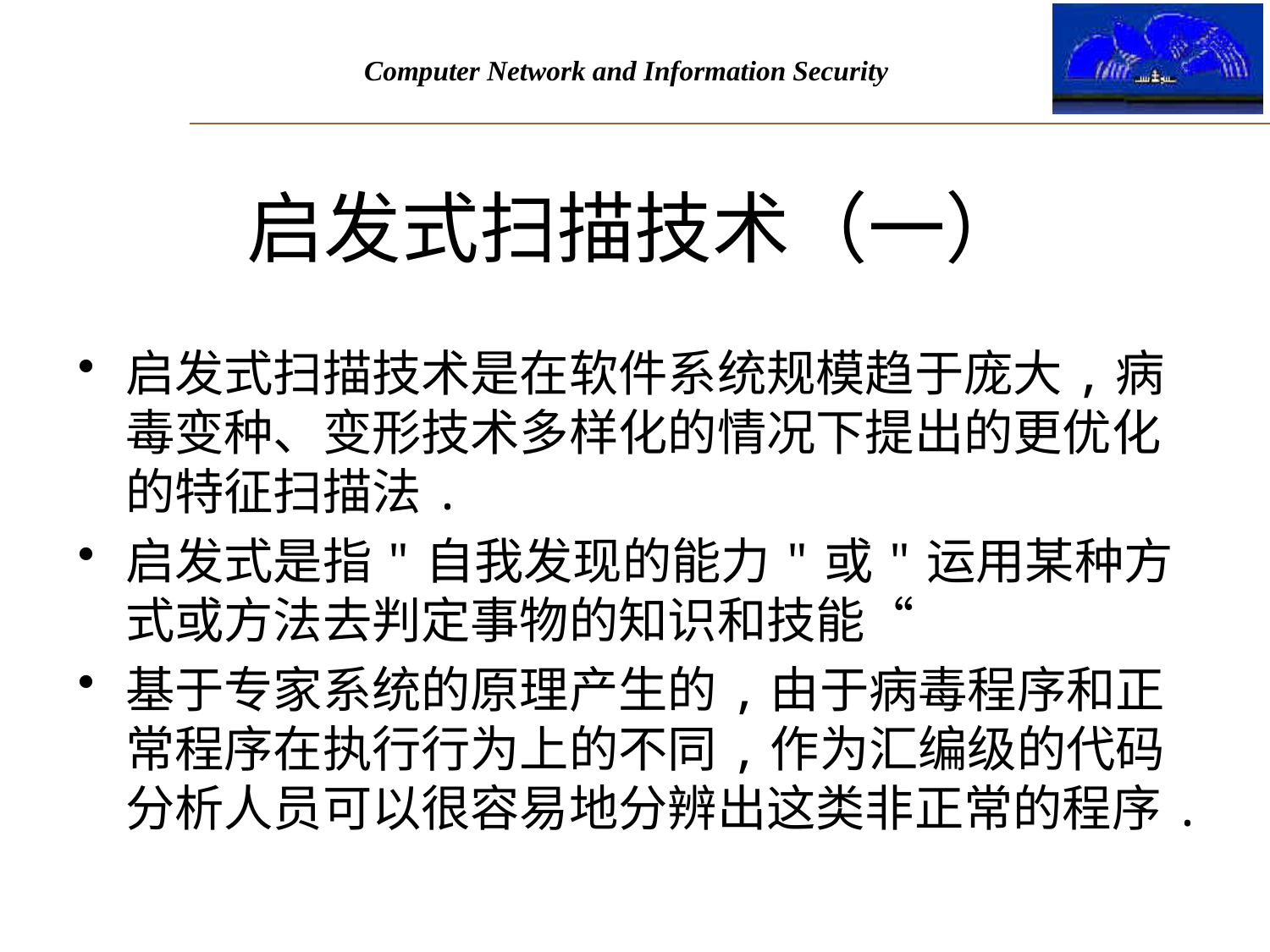

# 启发式扫描技术（一）
启发式扫描技术是在软件系统规模趋于庞大,病毒变种、变形技术多样化的情况下提出的更优化的特征扫描法.
启发式是指"自我发现的能力"或"运用某种方式或方法去判定事物的知识和技能“
基于专家系统的原理产生的,由于病毒程序和正常程序在执行行为上的不同,作为汇编级的代码分析人员可以很容易地分辨出这类非正常的程序.